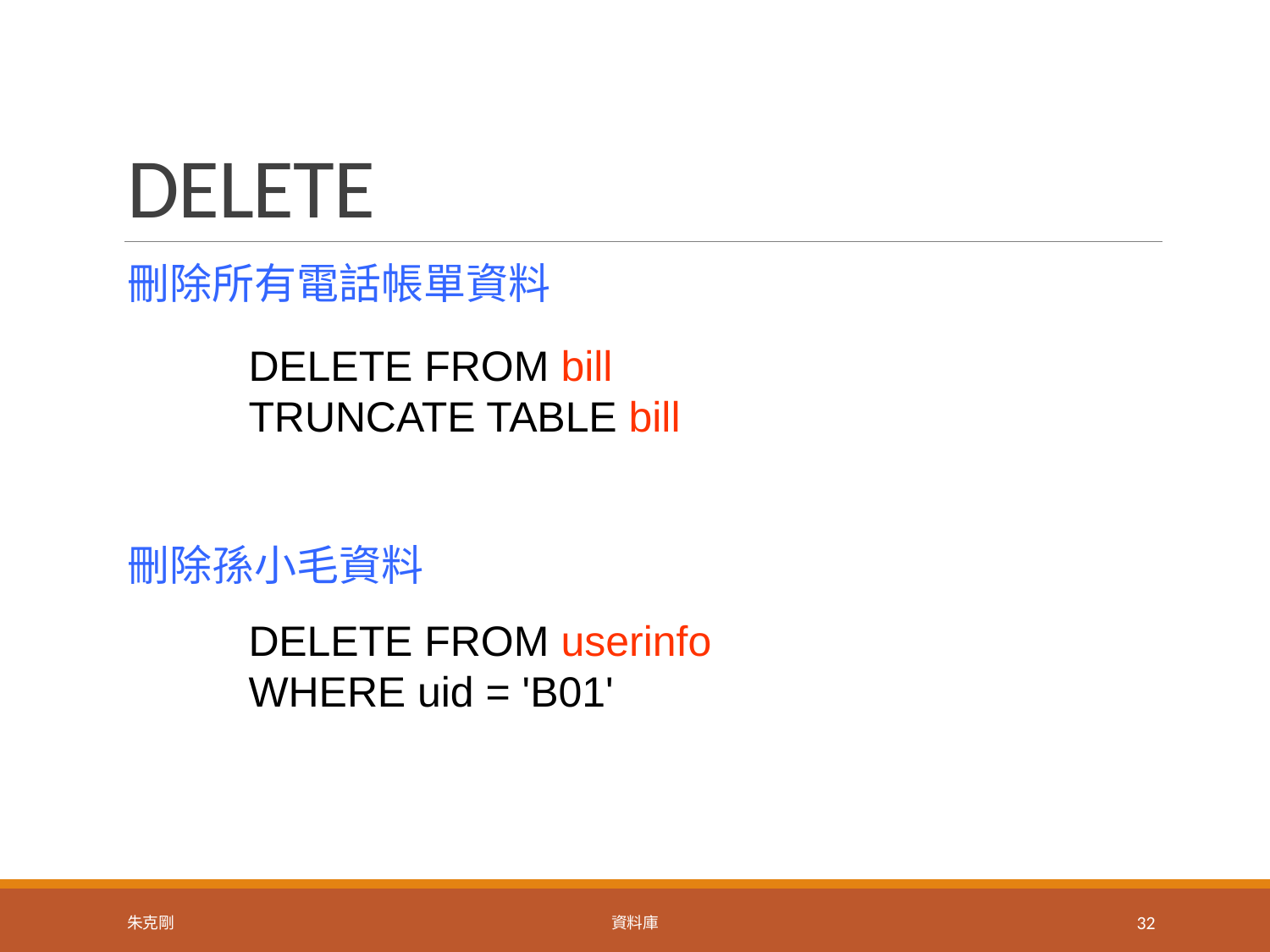

# DELETE
刪除所有電話帳單資料

刪除孫小毛資料

DELETE FROM bill
TRUNCATE TABLE bill

DELETE FROM userinfo
WHERE uid = 'B01'
朱克剛
資料庫
32